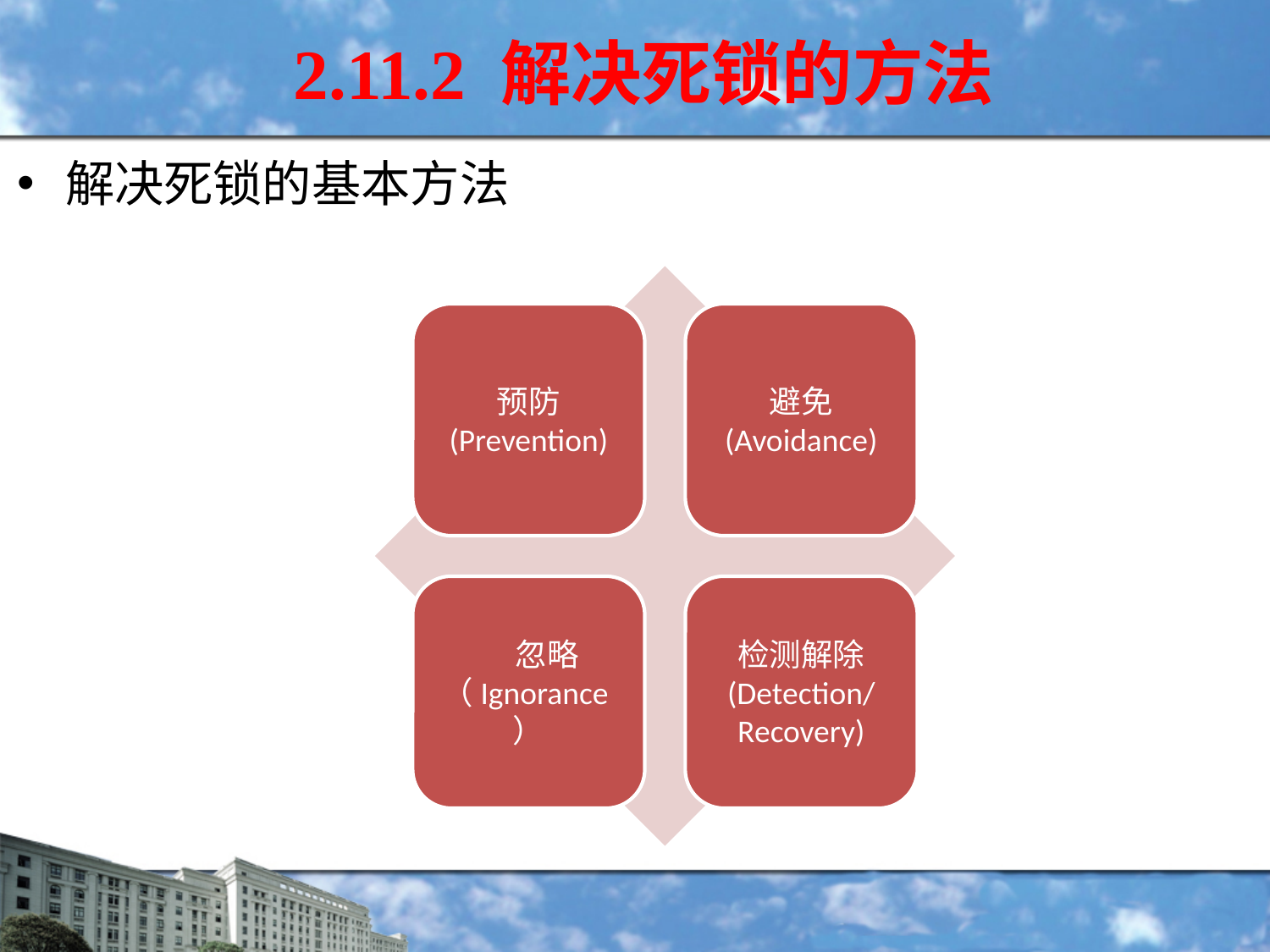

2.11.2 解决死锁的方法
解决死锁的基本方法
预防
(Prevention)
避免
(Avoidance)
    忽略（Ignorance）
检测解除
(Detection/
Recovery)